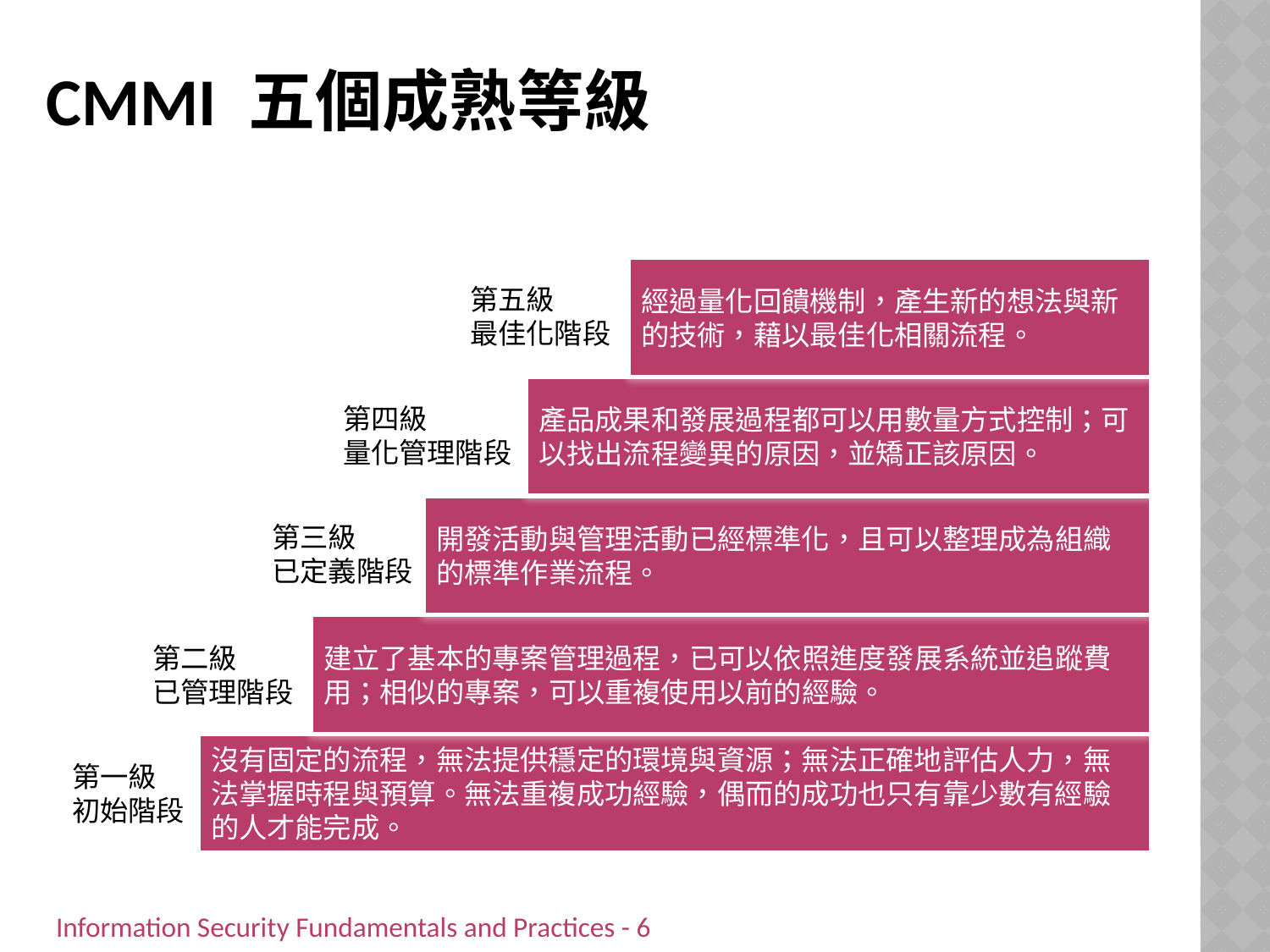

# CMMI 五個成熟等級
經過量化回饋機制，產生新的想法與新的技術，藉以最佳化相關流程。
第五級
最佳化階段
產品成果和發展過程都可以用數量方式控制；可以找出流程變異的原因，並矯正該原因。
第四級
量化管理階段
開發活動與管理活動已經標準化，且可以整理成為組織的標準作業流程。
第三級
已定義階段
建立了基本的專案管理過程，已可以依照進度發展系統並追蹤費用；相似的專案，可以重複使用以前的經驗。
第二級
已管理階段
沒有固定的流程，無法提供穩定的環境與資源；無法正確地評估人力，無法掌握時程與預算。無法重複成功經驗，偶而的成功也只有靠少數有經驗的人才能完成。
第一級
初始階段